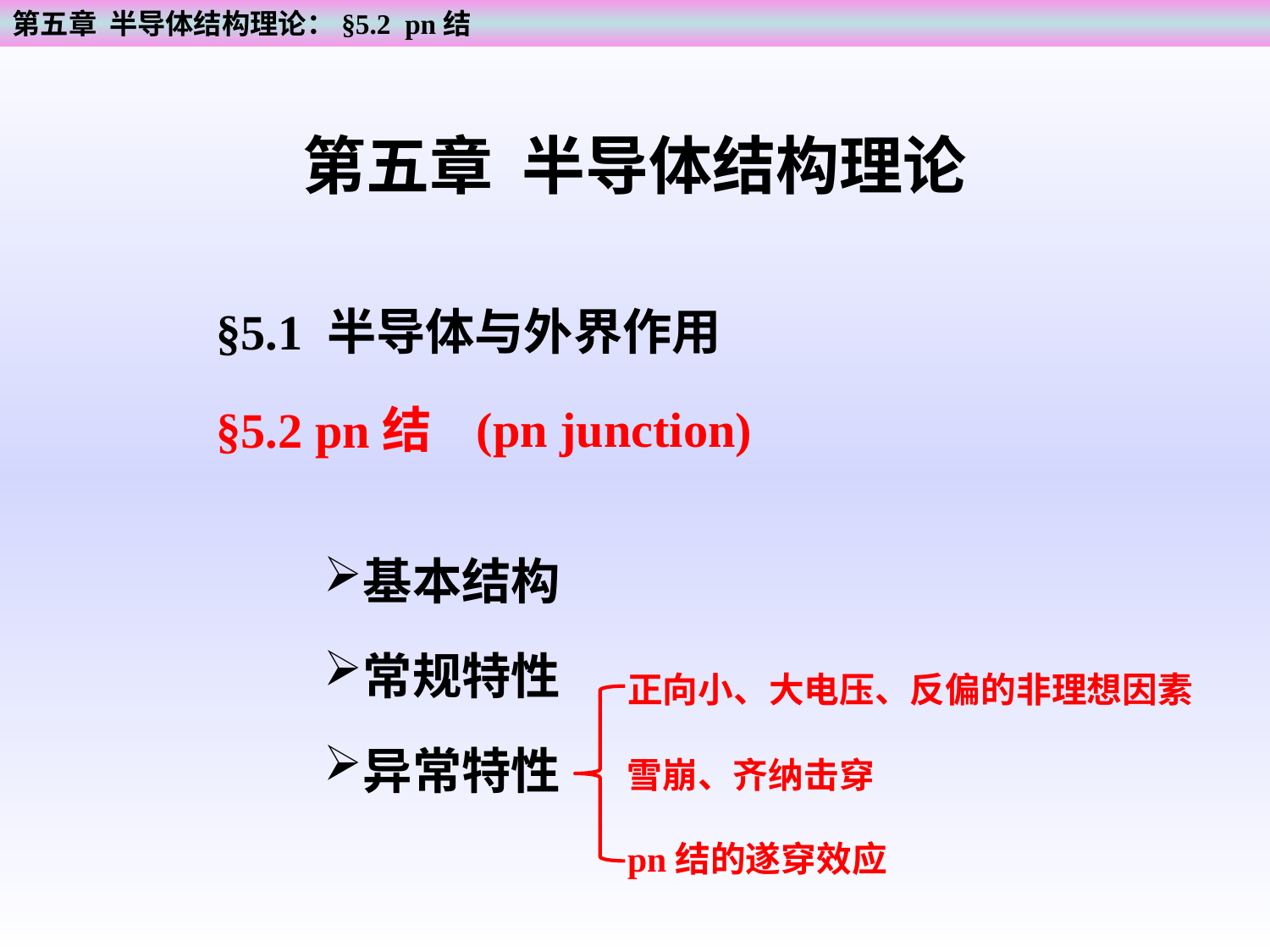

第五章  半导体结构理论：§5.2  pn结
第五章  半导体结构理论
§5.1 半导体与外界作用
(pn junction)
§5.2 pn结
基本结构
常规特性
正向小、大电压、反偏的非理想因素

异常特性
雪崩、齐纳击穿
pn结的遂穿效应